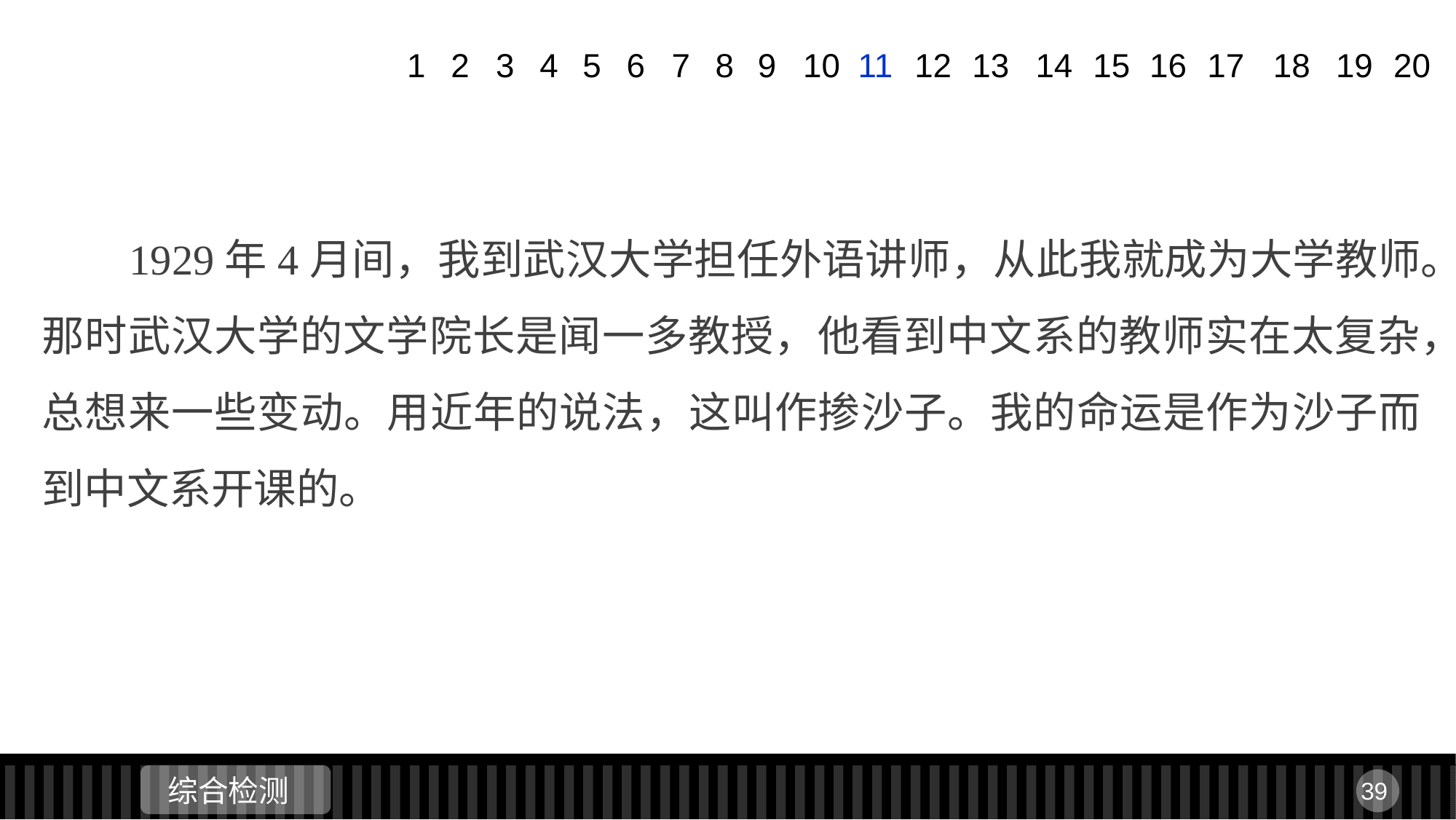

1
2
3
4
5
6
7
8
9
11
12
13
14
15
16
17
18
19
20
10
        1929年4月间，我到武汉大学担任外语讲师，从此我就成为大学教师。那时武汉大学的文学院长是闻一多教授，他看到中文系的教师实在太复杂，总想来一些变动。用近年的说法，这叫作掺沙子。我的命运是作为沙子而到中文系开课的。